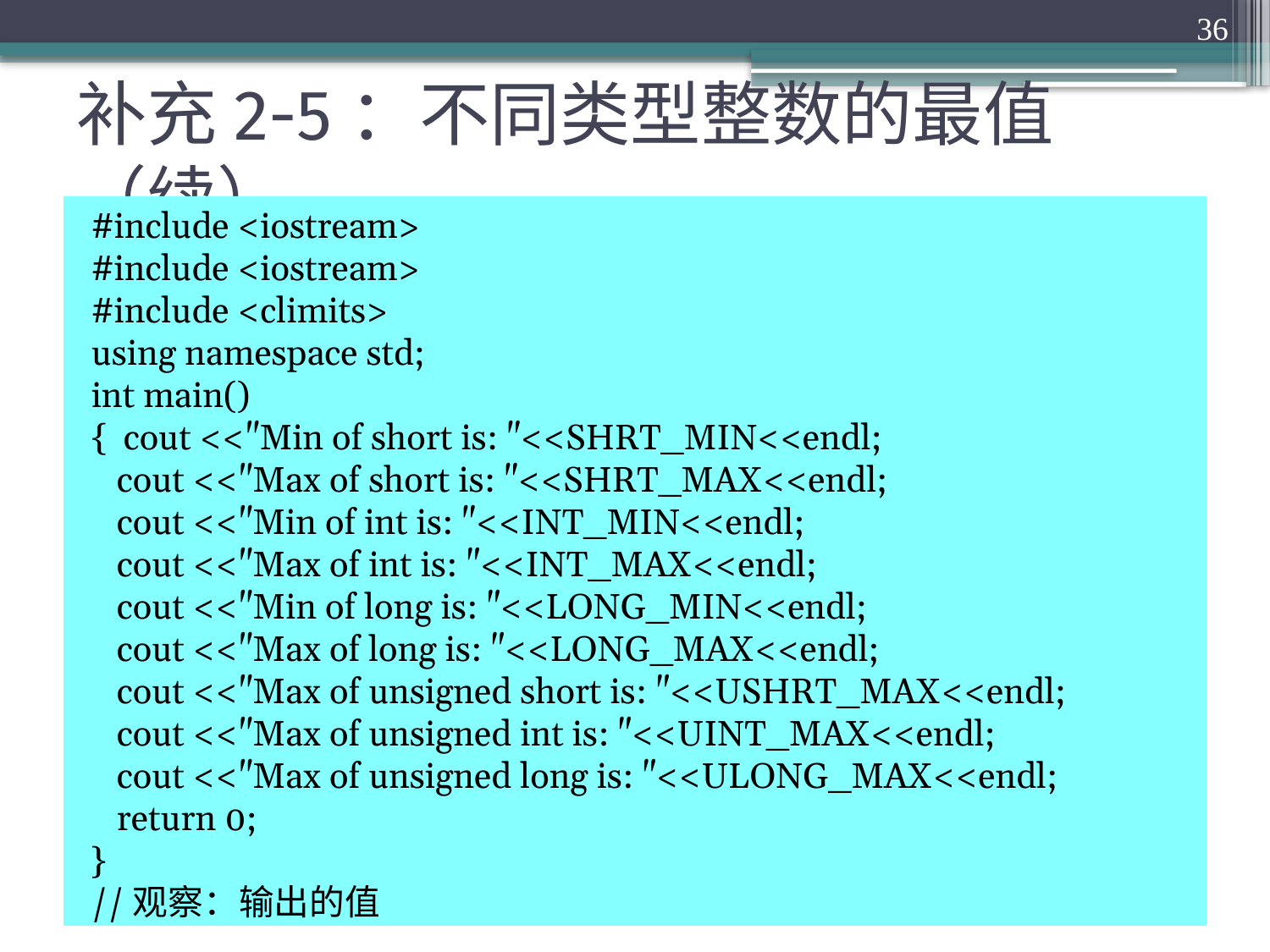

36
# 补充2-5：不同类型整数的最值（续）
#include <iostream>
#include <iostream>
#include <climits>
using namespace std;
int main()
{  cout <<"Min of short is: "<<SHRT_MIN<<endl;
   cout <<"Max of short is: "<<SHRT_MAX<<endl;
   cout <<"Min of int is: "<<INT_MIN<<endl;
   cout <<"Max of int is: "<<INT_MAX<<endl;
   cout <<"Min of long is: "<<LONG_MIN<<endl;
   cout <<"Max of long is: "<<LONG_MAX<<endl;
   cout <<"Max of unsigned short is: "<<USHRT_MAX<<endl;
   cout <<"Max of unsigned int is: "<<UINT_MAX<<endl;
   cout <<"Max of unsigned long is: "<<ULONG_MAX<<endl;
   return 0;
}
//观察：输出的值